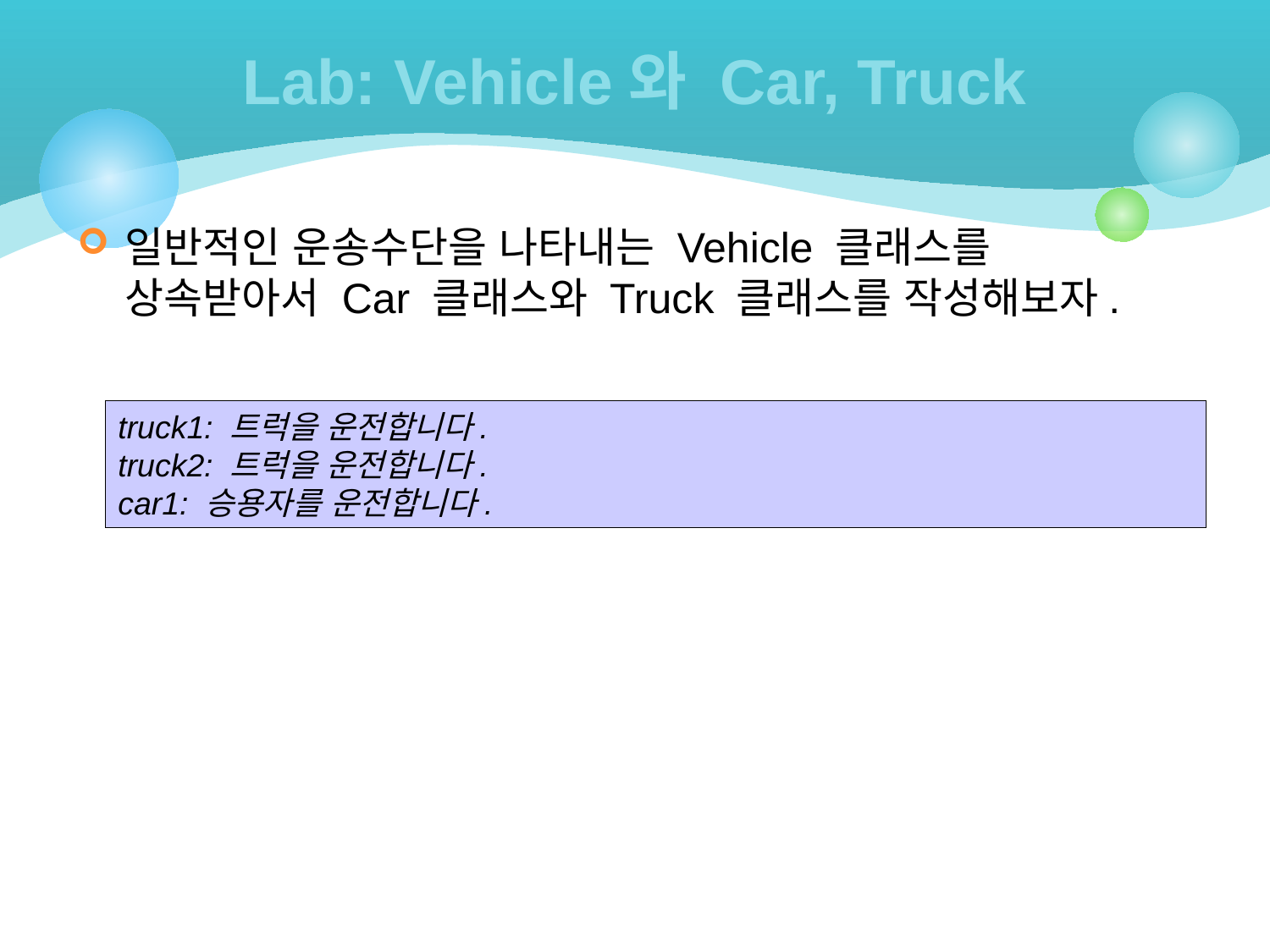

# Lab: Vehicle와 Car, Truck
일반적인 운송수단을 나타내는 Vehicle 클래스를 상속받아서 Car 클래스와 Truck 클래스를 작성해보자.

truck1: 트럭을 운전합니다.
truck2: 트럭을 운전합니다.
car1: 승용자를 운전합니다.